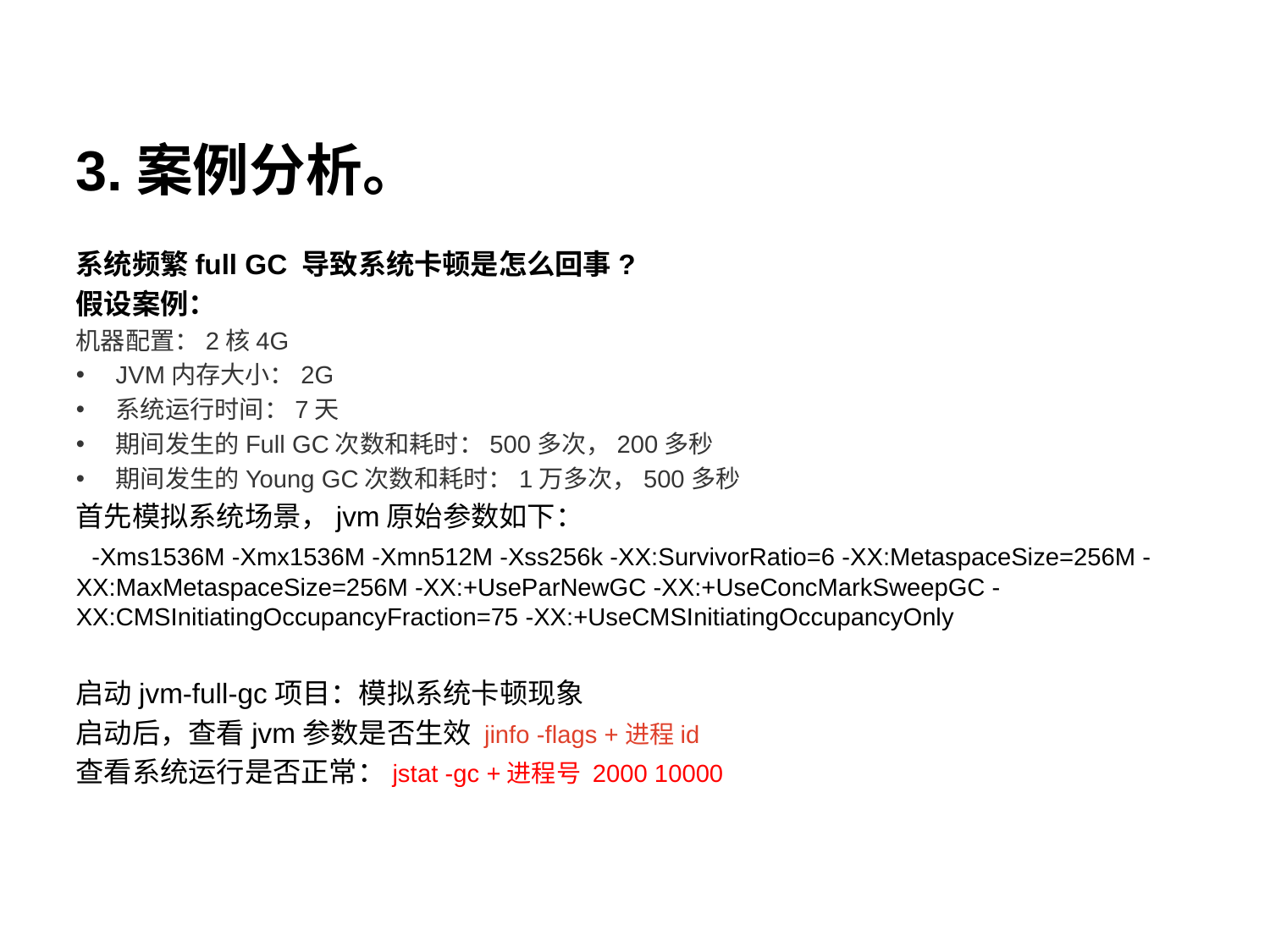

3.案例分析。

系统频繁full GC 导致系统卡顿是怎么回事?
假设案例：
机器配置：2核4G
JVM内存大小：2G
系统运行时间：7天
期间发生的Full GC次数和耗时：500多次，200多秒
期间发生的Young GC次数和耗时：1万多次，500多秒
首先模拟系统场景，jvm原始参数如下：
  -Xms1536M -Xmx1536M -Xmn512M -Xss256k -XX:SurvivorRatio=6 -XX:MetaspaceSize=256M -XX:MaxMetaspaceSize=256M -XX:+UseParNewGC -XX:+UseConcMarkSweepGC -XX:CMSInitiatingOccupancyFraction=75 -XX:+UseCMSInitiatingOccupancyOnly

启动jvm-full-gc项目：模拟系统卡顿现象
启动后，查看jvm参数是否生效 jinfo -flags +进程id
查看系统运行是否正常：jstat -gc +进程号 2000 10000